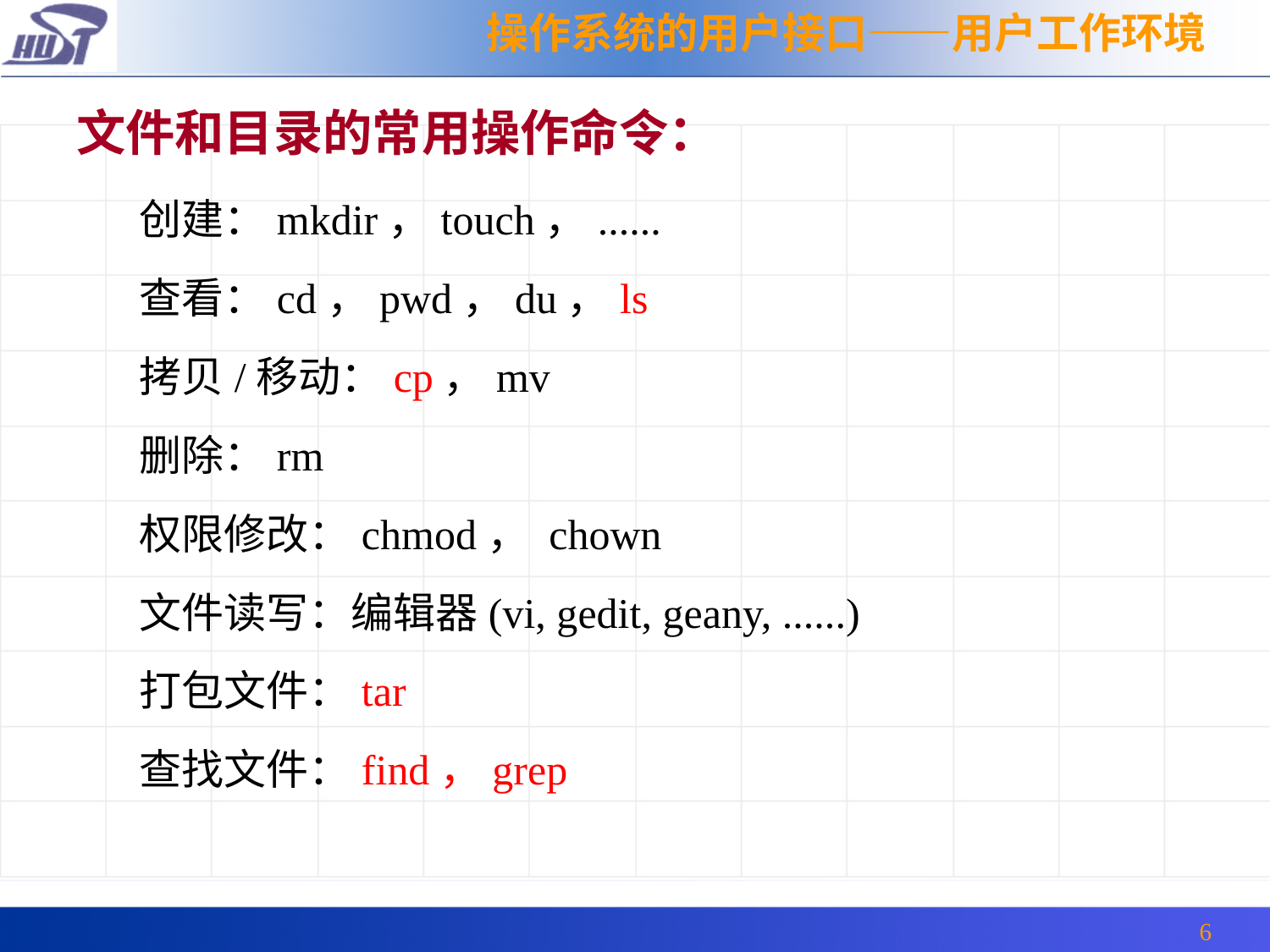

操作系统的用户接口——用户工作环境
文件和目录的常用操作命令：
	创建：mkdir，touch，......
	查看：cd，pwd，du，ls
	拷贝/移动：cp，mv
	删除：rm
	权限修改：chmod， chown
	文件读写：编辑器(vi, gedit, geany, ......)
	打包文件：tar
	查找文件：find，grep
6